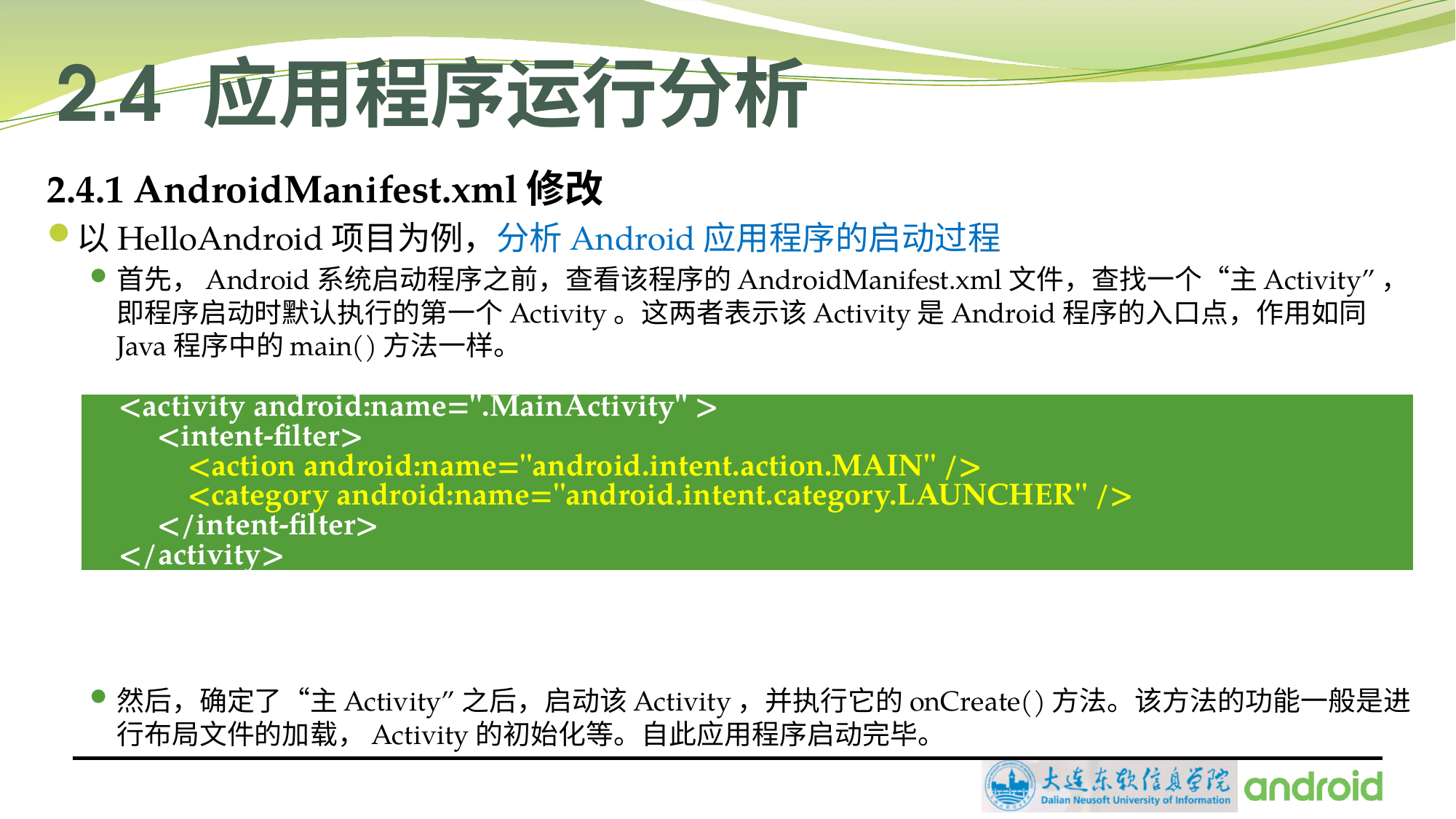

# 2.4 应用程序运行分析
2.4.1 AndroidManifest.xml修改
以HelloAndroid项目为例，分析Android应用程序的启动过程
首先，Android系统启动程序之前，查看该程序的AndroidManifest.xml文件，查找一个“主Activity”，即程序启动时默认执行的第一个Activity。这两者表示该Activity是Android程序的入口点，作用如同Java程序中的main()方法一样。

然后，确定了“主Activity”之后，启动该Activity，并执行它的onCreate()方法。该方法的功能一般是进行布局文件的加载，Activity的初始化等。自此应用程序启动完毕。

| <activity android:name=".MainActivity" > <intent-filter> <action android:name="android.intent.action.MAIN" /> <category android:name="android.intent.category.LAUNCHER" /> </intent-filter> </activity> |
| --- |